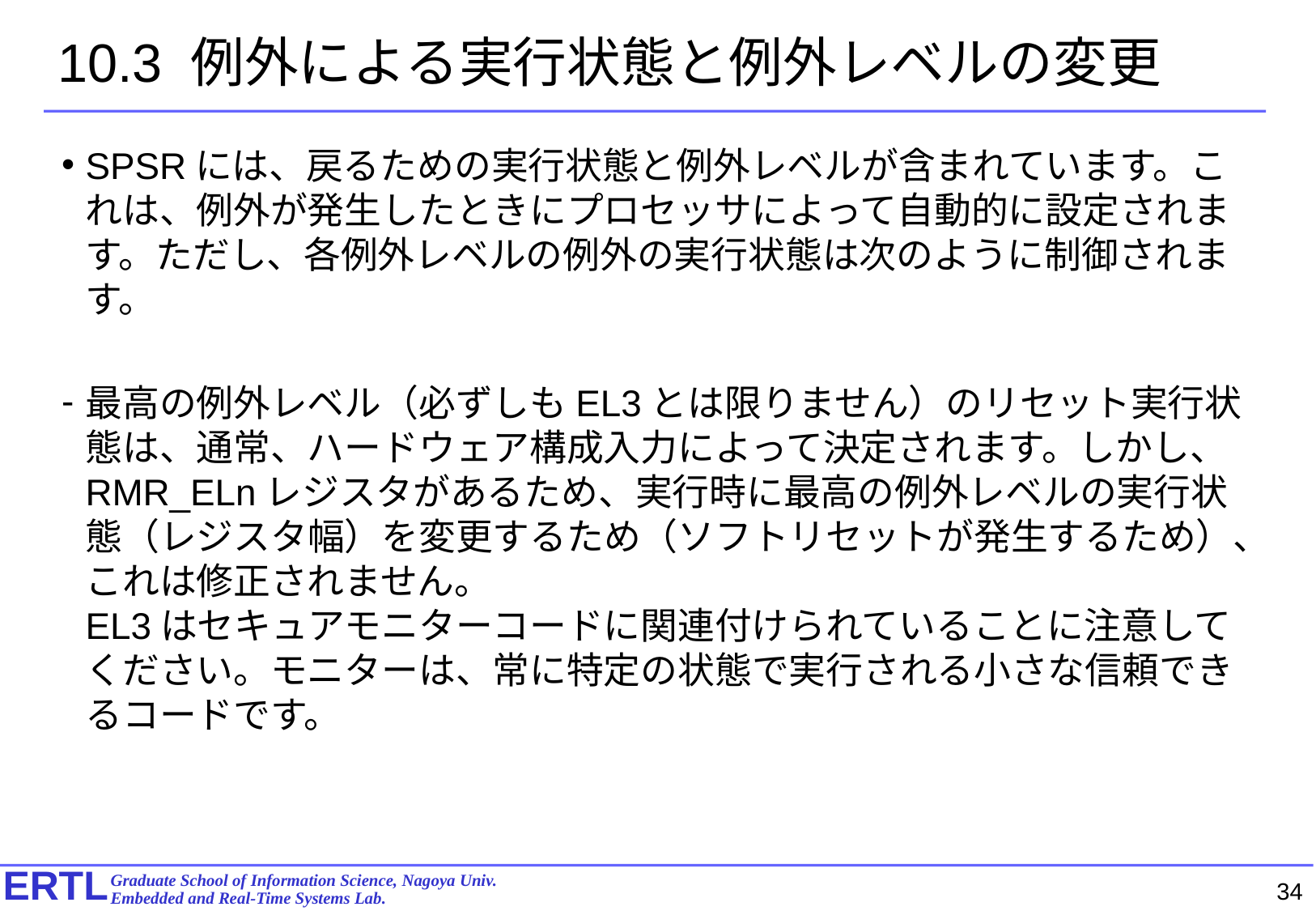

# 10.3 例外による実行状態と例外レベルの変更
SPSRには、戻るための実行状態と例外レベルが含まれています。これは、例外が発生したときにプロセッサによって自動的に設定されます。ただし、各例外レベルの例外の実行状態は次のように制御されます。

最高の例外レベル（必ずしもEL3とは限りません）のリセット実行状態は、通常、ハードウェア構成入力によって決定されます。しかし、RMR_ELnレジスタがあるため、実行時に最高の例外レベルの実行状態（レジスタ幅）を変更するため（ソフトリセットが発生するため）、これは修正されません。
EL3はセキュアモニターコードに関連付けられていることに注意してください。モニターは、常に特定の状態で実行される小さな信頼できるコードです。
34